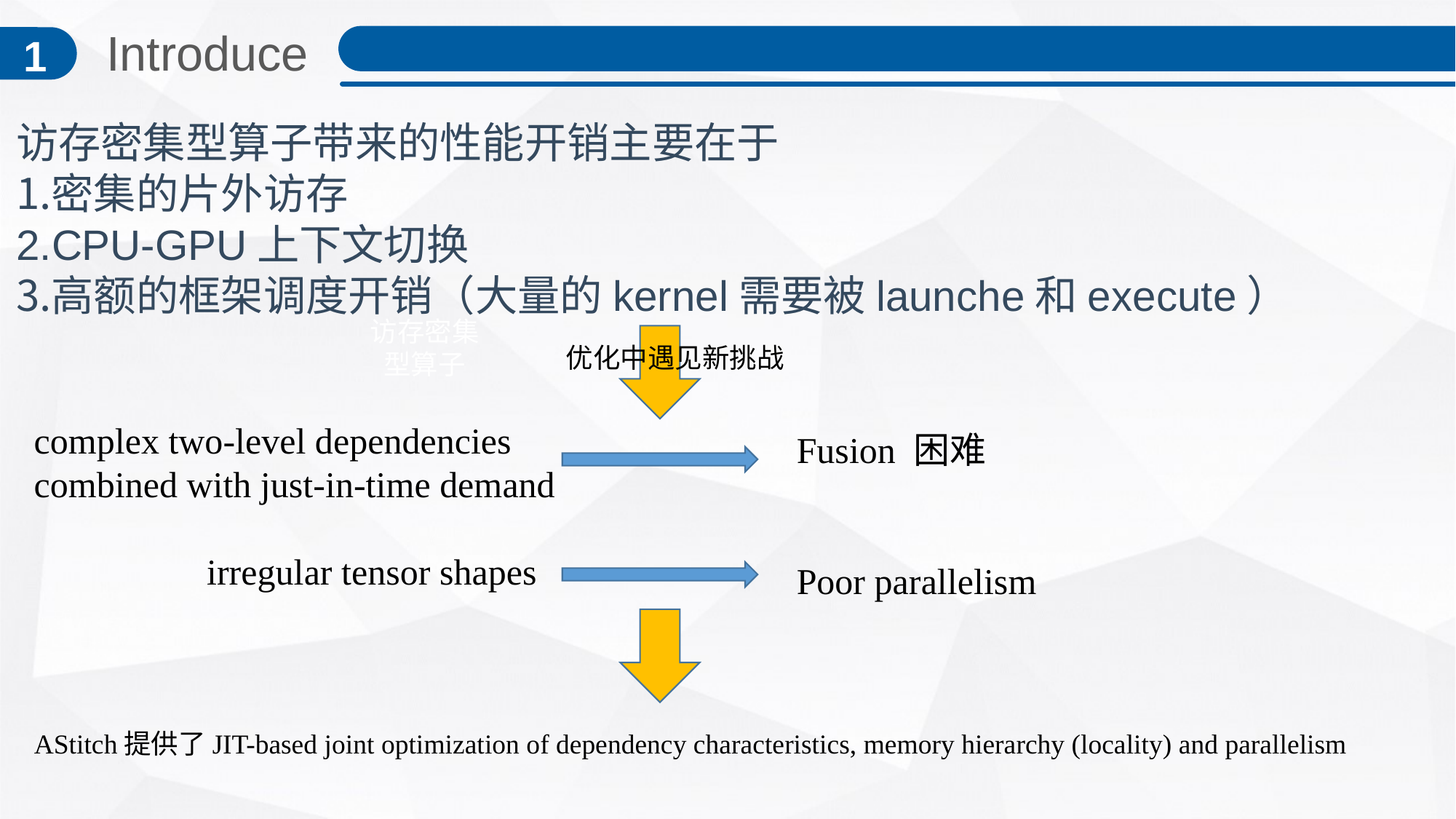

Introduce
1

访存密集型算子带来的性能开销主要在于
密集的片外访存
CPU-GPU上下文切换
高额的框架调度开销（大量的kernel需要被launche和execute）

访存密集型算子

优化中遇见新挑战
complex two-level dependencies
combined with just-in-time demand

                   irregular tensor shapes
Fusion 困难

Poor parallelism

AStitch提供了JIT-based joint optimization of dependency characteristics, memory hierarchy (locality) and parallelism